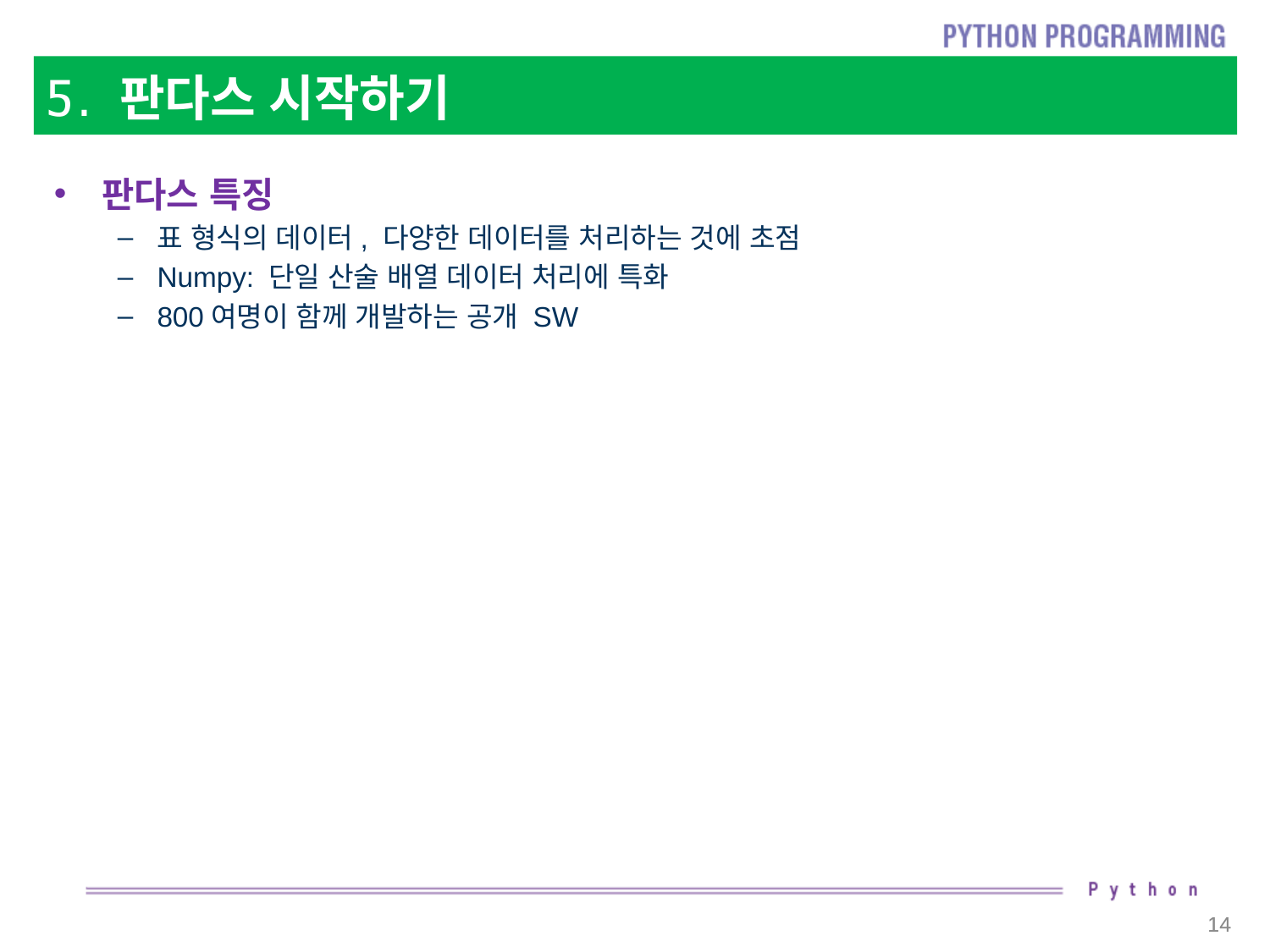

# 5. 판다스 시작하기
판다스 특징
표 형식의 데이터, 다양한 데이터를 처리하는 것에 초점
Numpy: 단일 산술 배열 데이터 처리에 특화
800여명이 함께 개발하는 공개 SW
14